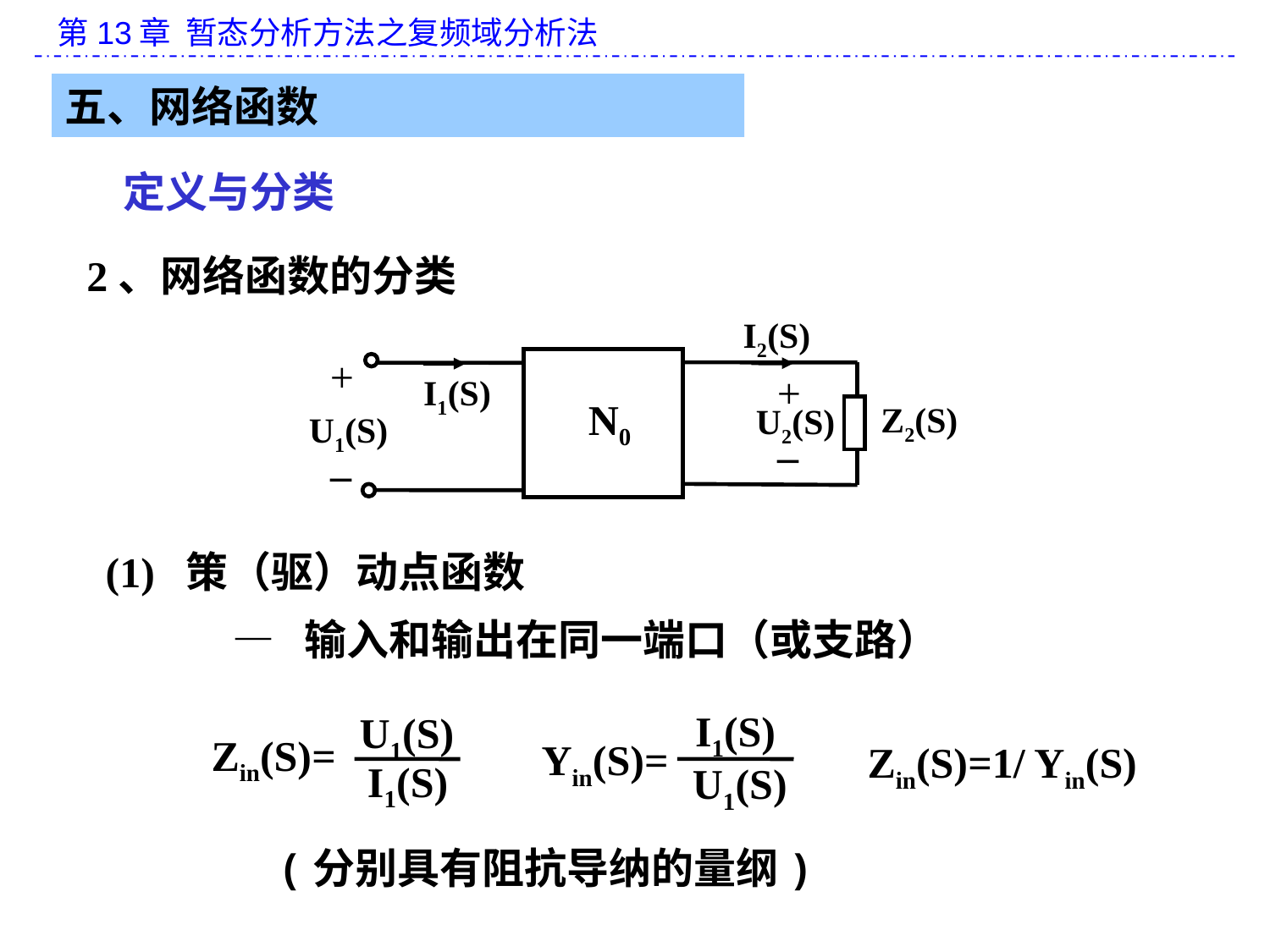

五、网络函数
定义与分类
2、网络函数的分类
I2(S)
+

+

I1(S)
N0
Z2(S)
U2(S)

U1(S)
–
–

(1)  策（驱）动点函数
—  输入和输出在同一端口（或支路）
I1(S)
Yin(S)=
U1(S)

U1(S)
I1(S)

Zin(S)=
Zin(S)=1/ Yin(S)
(分别具有阻抗导纳的量纲)